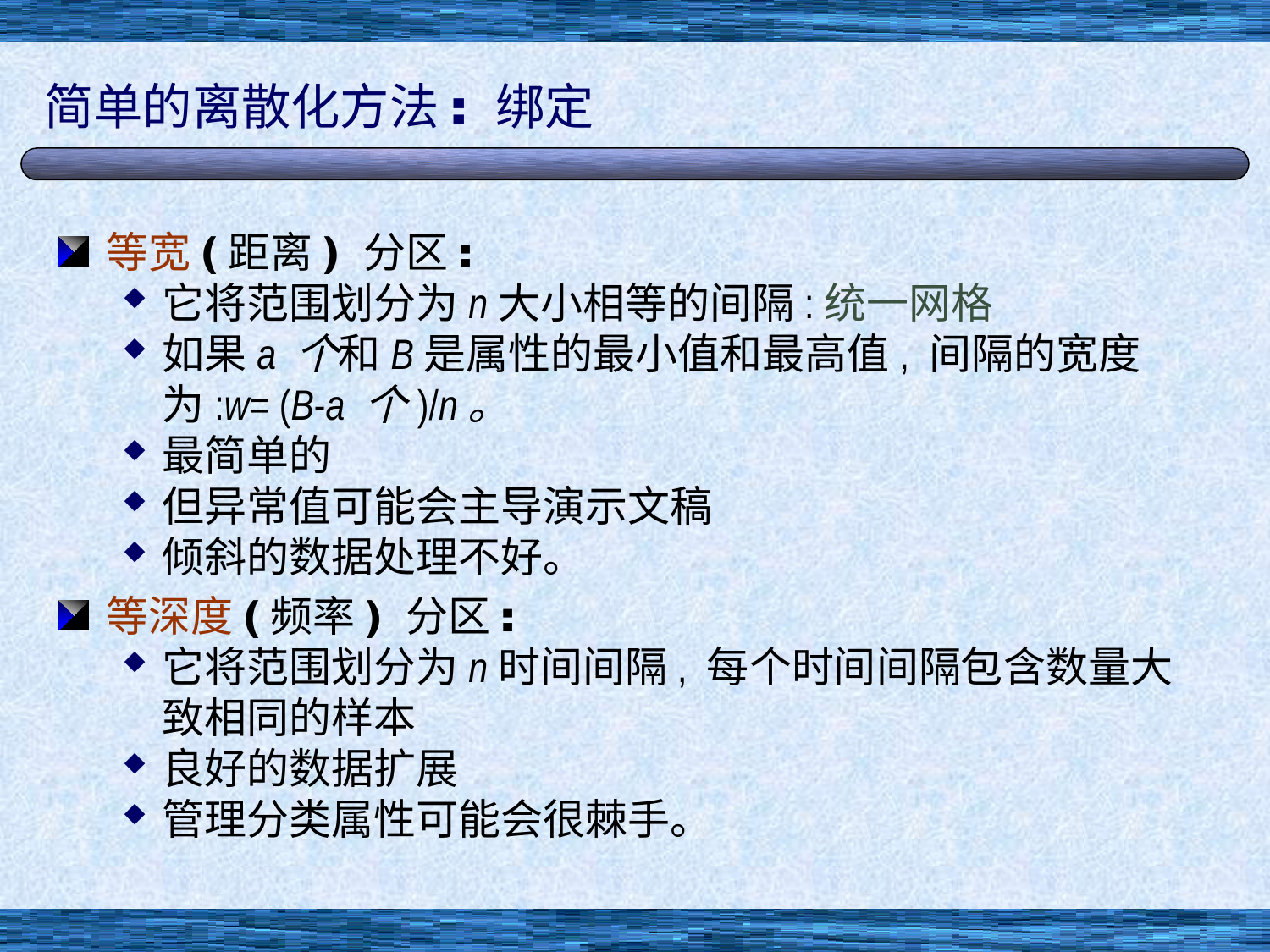

# 简单的离散化方法: 绑定
等宽(距离) 分区:
它将范围划分为n大小相等的间隔:统一网格
如果a 个和B是属性的最小值和最高值, 间隔的宽度为:w= (B-a 个)/n。
最简单的
但异常值可能会主导演示文稿
倾斜的数据处理不好。
等深度(频率) 分区:
它将范围划分为n时间间隔, 每个时间间隔包含数量大致相同的样本
良好的数据扩展
管理分类属性可能会很棘手。